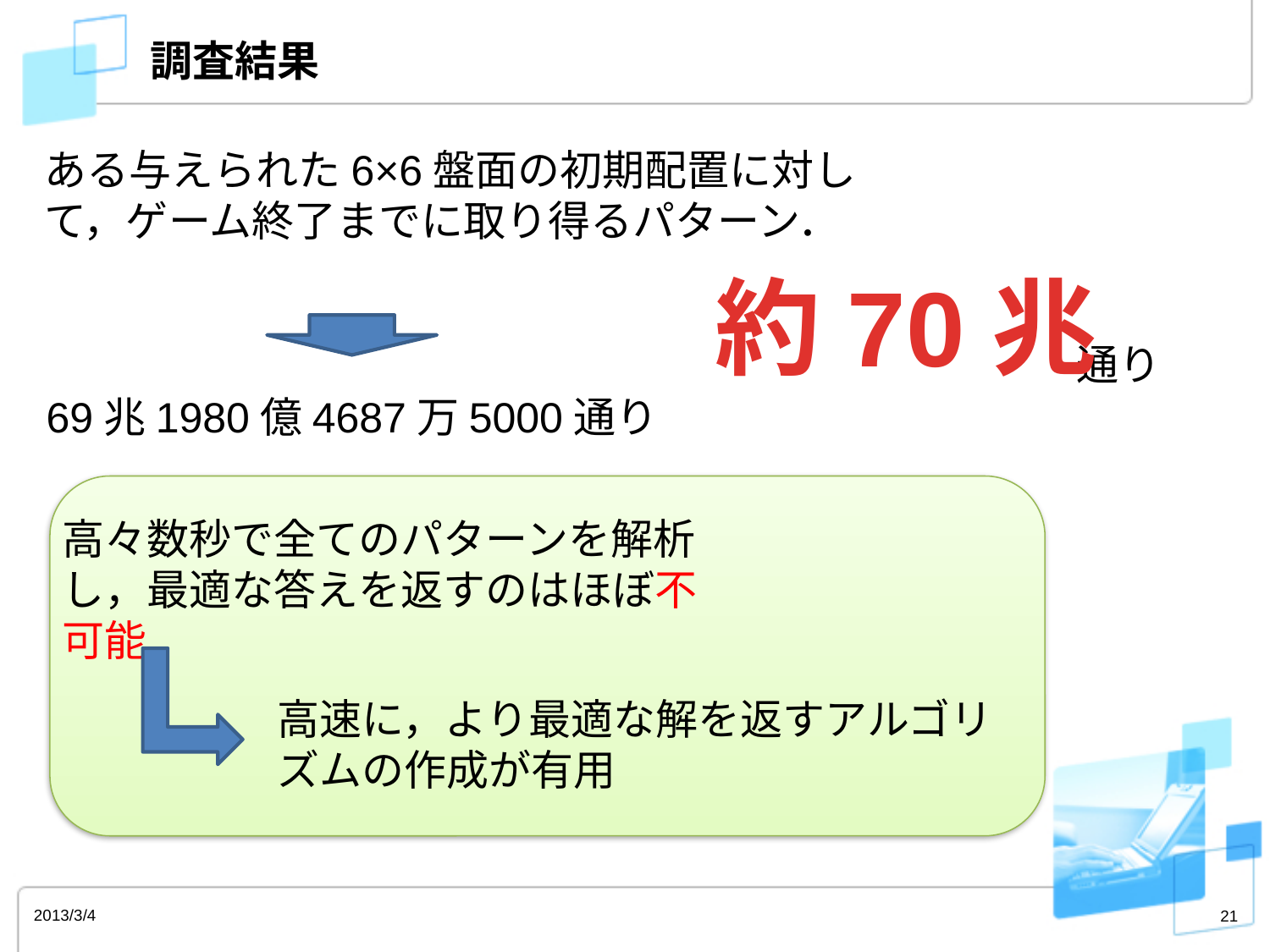

# 調査結果
ある与えられた6×6盤面の初期配置に対して，ゲーム終了までに取り得るパターン．
約70兆
通り

69兆1980億4687万5000通り

高々数秒で全てのパターンを解析し，最適な答えを返すのはほぼ不可能

高速に，より最適な解を返すアルゴリズムの作成が有用
2013/3/4
21